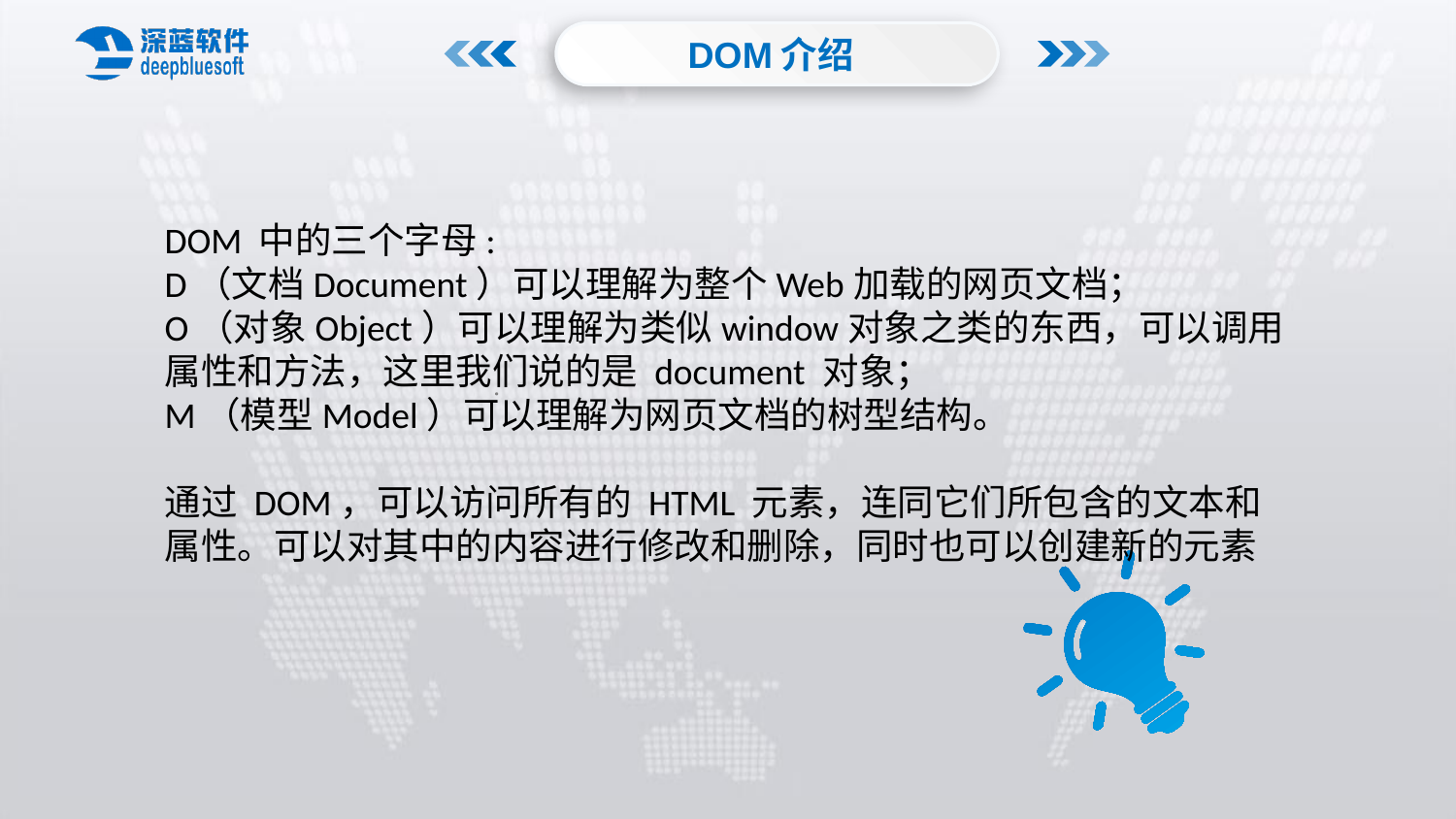

DOM介绍

DOM 中的三个字母:
D（文档Document）可以理解为整个Web加载的网页文档；
O（对象Object）可以理解为类似window对象之类的东西，可以调用属性和方法，这里我们说的是 document 对象；
M（模型Model）可以理解为网页文档的树型结构。

通过 DOM，可以访问所有的 HTML 元素，连同它们所包含的文本和属性。可以对其中的内容进行修改和删除，同时也可以创建新的元素